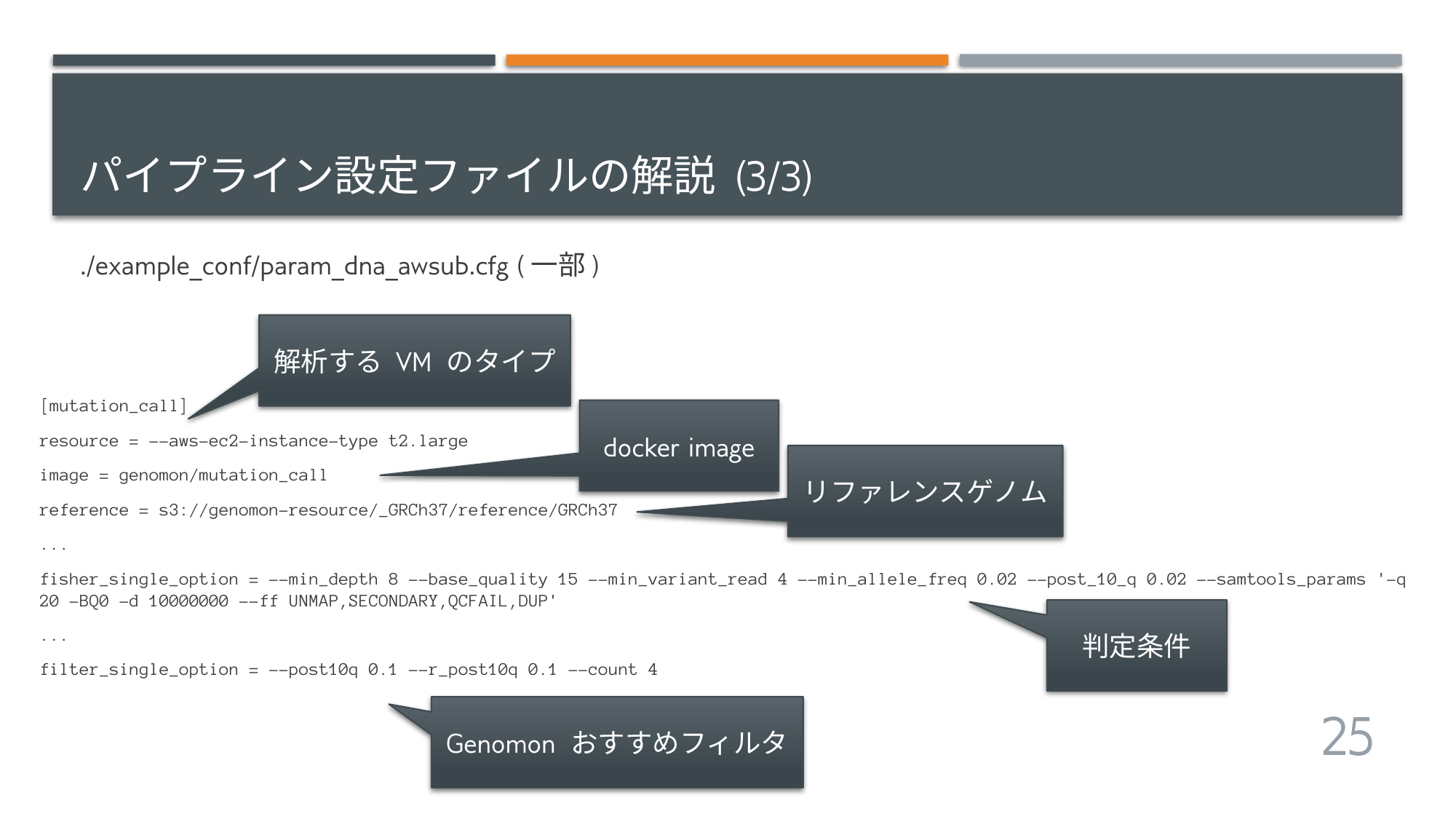

# パイプライン設定ファイルの解説 (3/3)
./example_conf/param_dna_awsub.cfg (一部)
[mutation_call]
resource = --aws-ec2-instance-type t2.large
image = genomon/mutation_call
reference = s3://genomon-resource/_GRCh37/reference/GRCh37
...
fisher_single_option = --min_depth 8 --base_quality 15 --min_variant_read 4 --min_allele_freq 0.02 --post_10_q 0.02 --samtools_params '-q 20 -BQ0 -d 10000000 --ff UNMAP,SECONDARY,QCFAIL,DUP'
...
filter_single_option = --post10q 0.1 --r_post10q 0.1 --count 4
解析する VM のタイプ
docker image
リファレンスゲノム
判定条件
Genomon おすすめフィルタ
25